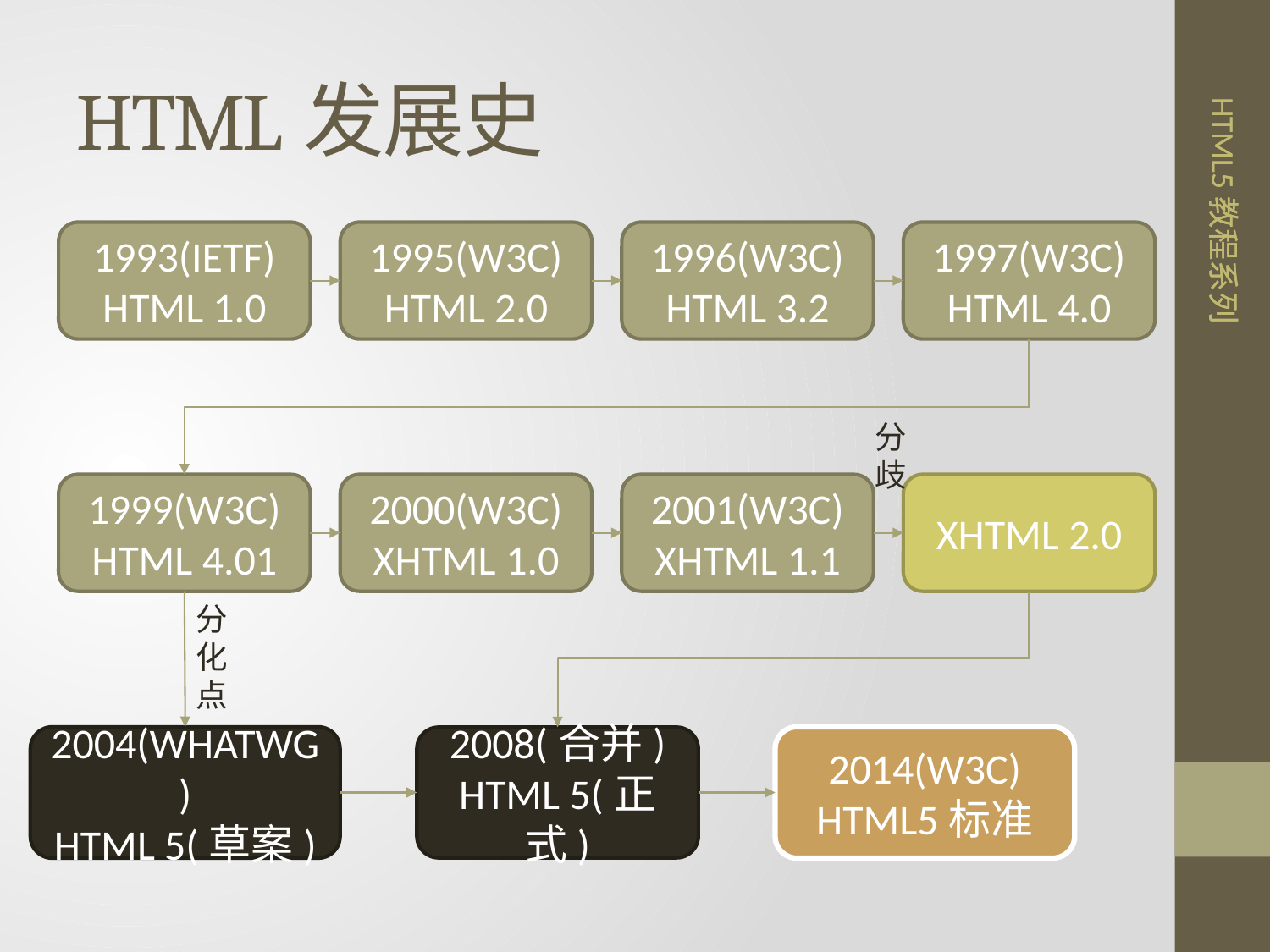

# HTML发展史
1993(IETF)
HTML 1.0
1995(W3C)
HTML 2.0
1996(W3C)
HTML 3.2
1997(W3C)
HTML 4.0
分歧
1999(W3C)
HTML 4.01
2000(W3C)
XHTML 1.0
2001(W3C)
XHTML 1.1
XHTML 2.0
分化点
2014(W3C)
HTML5标准
2004(WHATWG)
HTML 5(草案)
2008(合并)
HTML 5(正式)